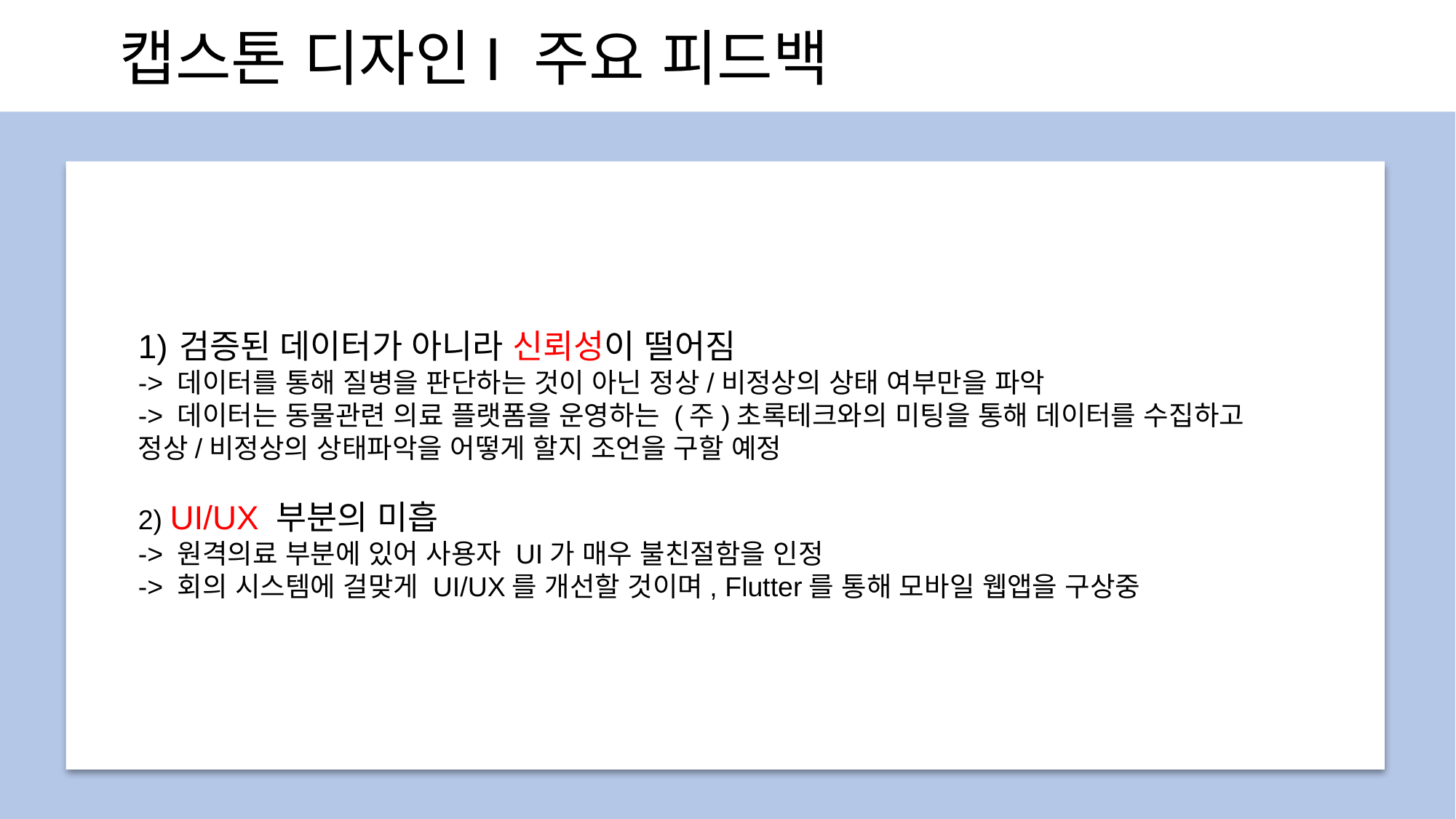

캡스톤 디자인I 주요 피드백

검증된 데이터가 아니라 신뢰성이 떨어짐
-> 데이터를 통해 질병을 판단하는 것이 아닌 정상/비정상의 상태 여부만을 파악
-> 데이터는 동물관련 의료 플랫폼을 운영하는 (주)초록테크와의 미팅을 통해 데이터를 수집하고
정상/비정상의 상태파악을 어떻게 할지 조언을 구할 예정

2) UI/UX 부분의 미흡
-> 원격의료 부분에 있어 사용자 UI가 매우 불친절함을 인정
-> 회의 시스템에 걸맞게 UI/UX를 개선할 것이며, Flutter를 통해 모바일 웹앱을 구상중